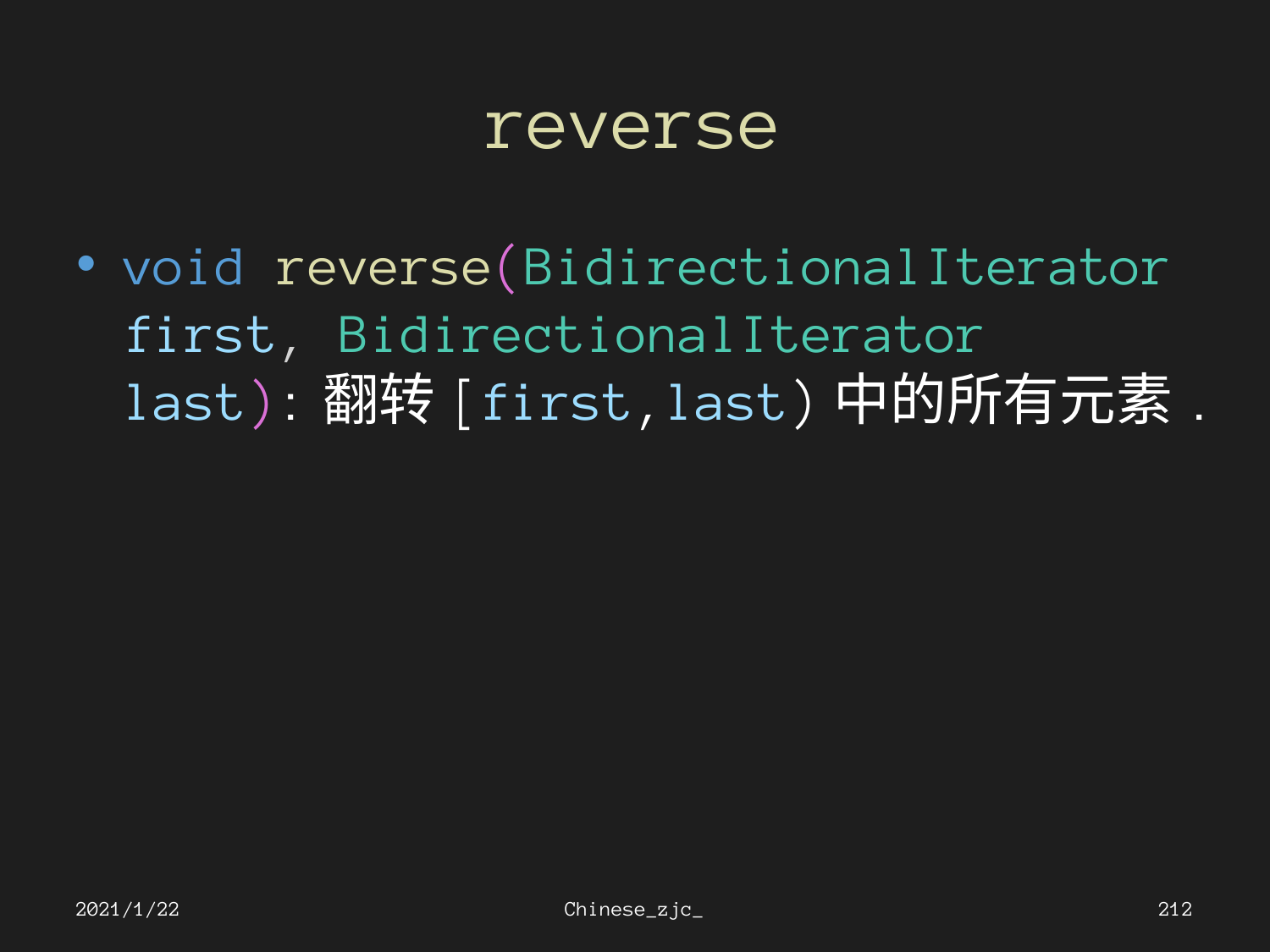

# reverse
void reverse(BidirectionalIterator first, BidirectionalIterator last):翻转[first,last)中的所有元素.
2021/1/22
Chinese_zjc_
212